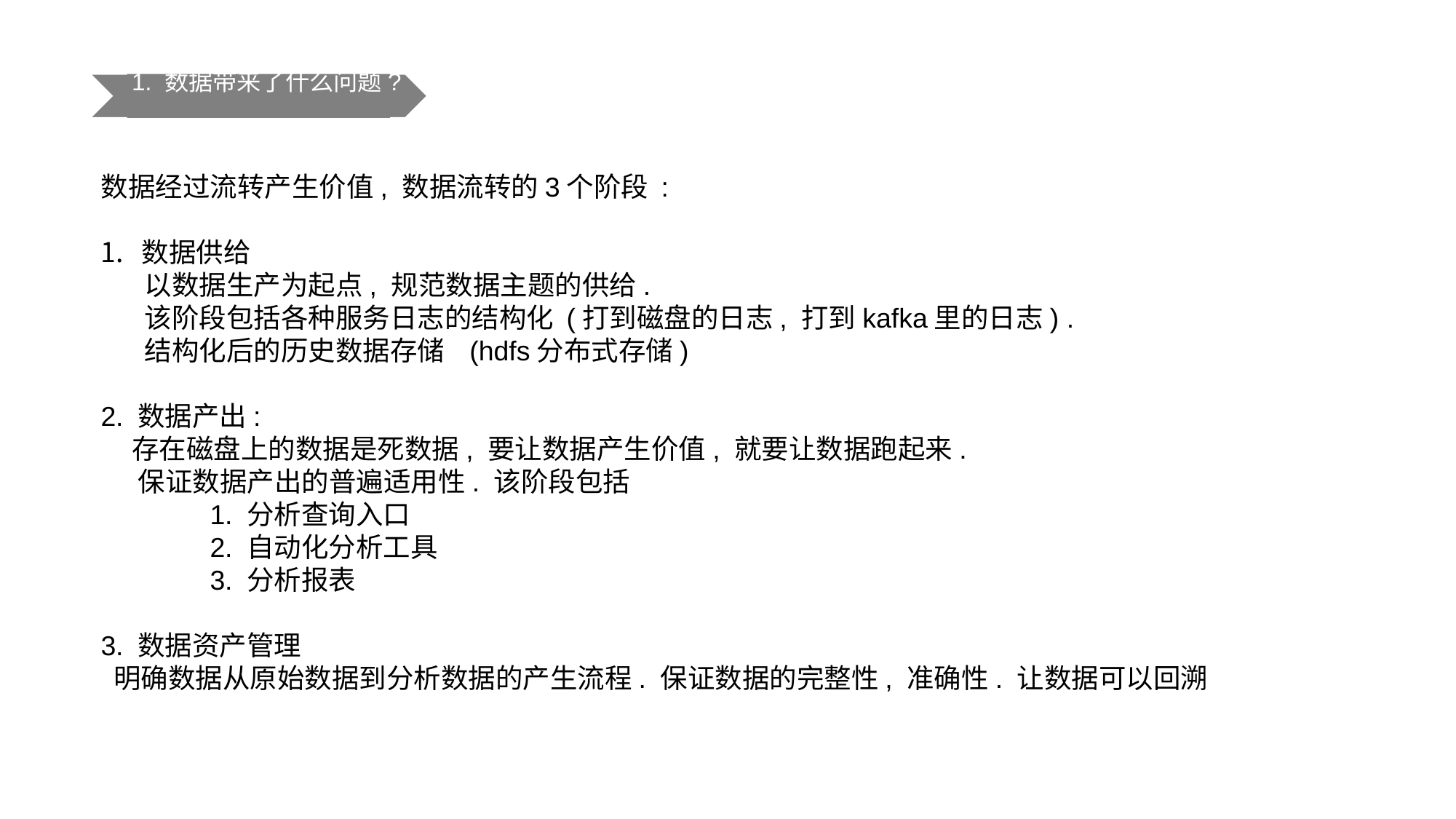

1. 数据带来了什么问题?
数据经过流转产生价值, 数据流转的3个阶段 :

数据供给
      以数据生产为起点, 规范数据主题的供给.
      该阶段包括各种服务日志的结构化 (打到磁盘的日志, 打到kafka里的日志) .
      结构化后的历史数据存储   (hdfs分布式存储)

2. 数据产出:
    存在磁盘上的数据是死数据, 要让数据产生价值, 就要让数据跑起来.
     保证数据产出的普遍适用性. 该阶段包括
	1. 分析查询入口
	2. 自动化分析工具
	3. 分析报表

3. 数据资产管理
 明确数据从原始数据到分析数据的产生流程. 保证数据的完整性, 准确性. 让数据可以回溯